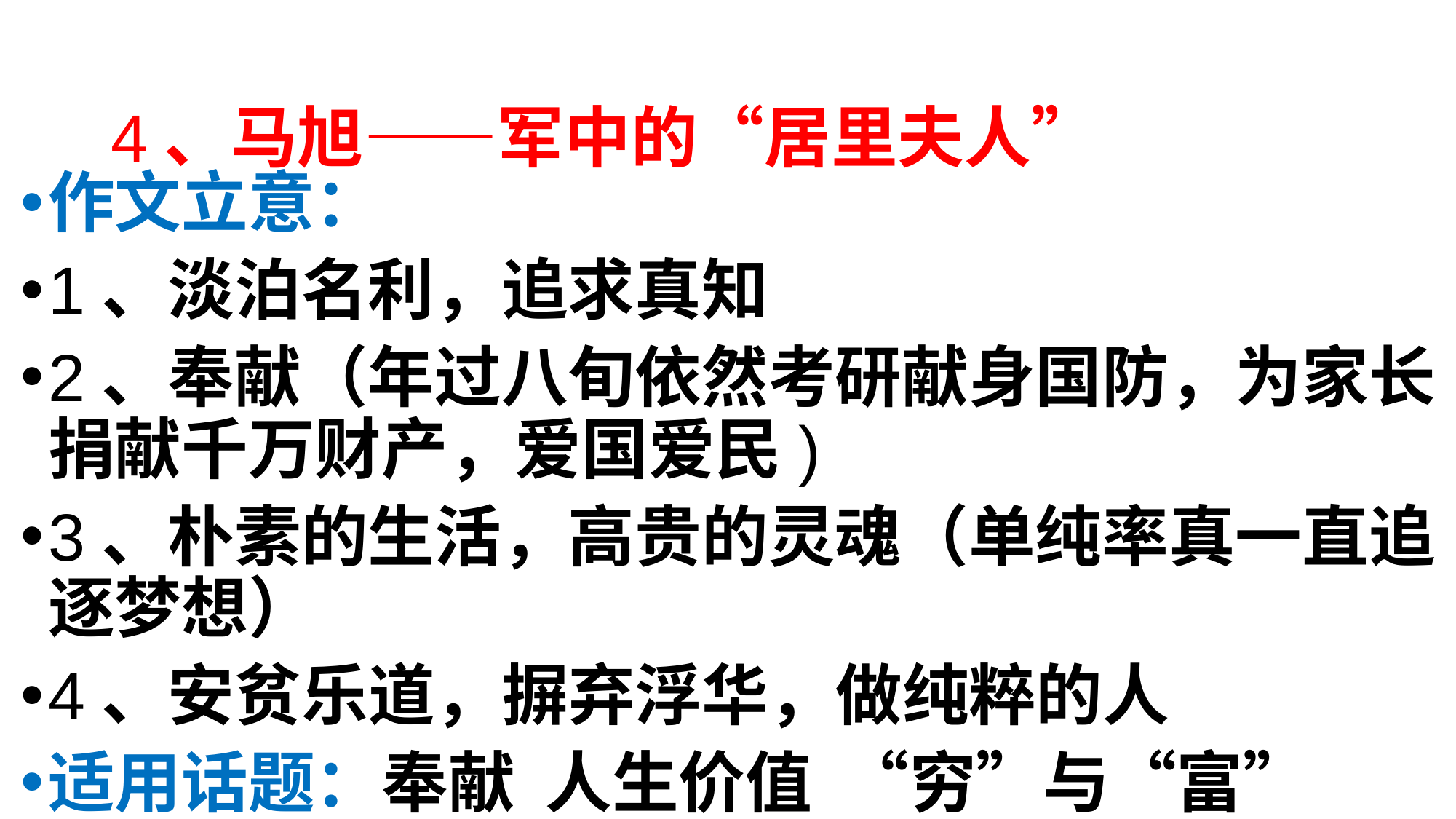

# 4、马旭——军中的“居里夫人”
作文立意：
1、淡泊名利，追求真知
2、奉献（年过八旬依然考研献身国防，为家长捐献千万财产，爱国爱民)
3、朴素的生活，高贵的灵魂（单纯率真一直追逐梦想）
4、安贫乐道，摒弃浮华，做纯粹的人
适用话题：奉献  人生价值  “穷”与“富”